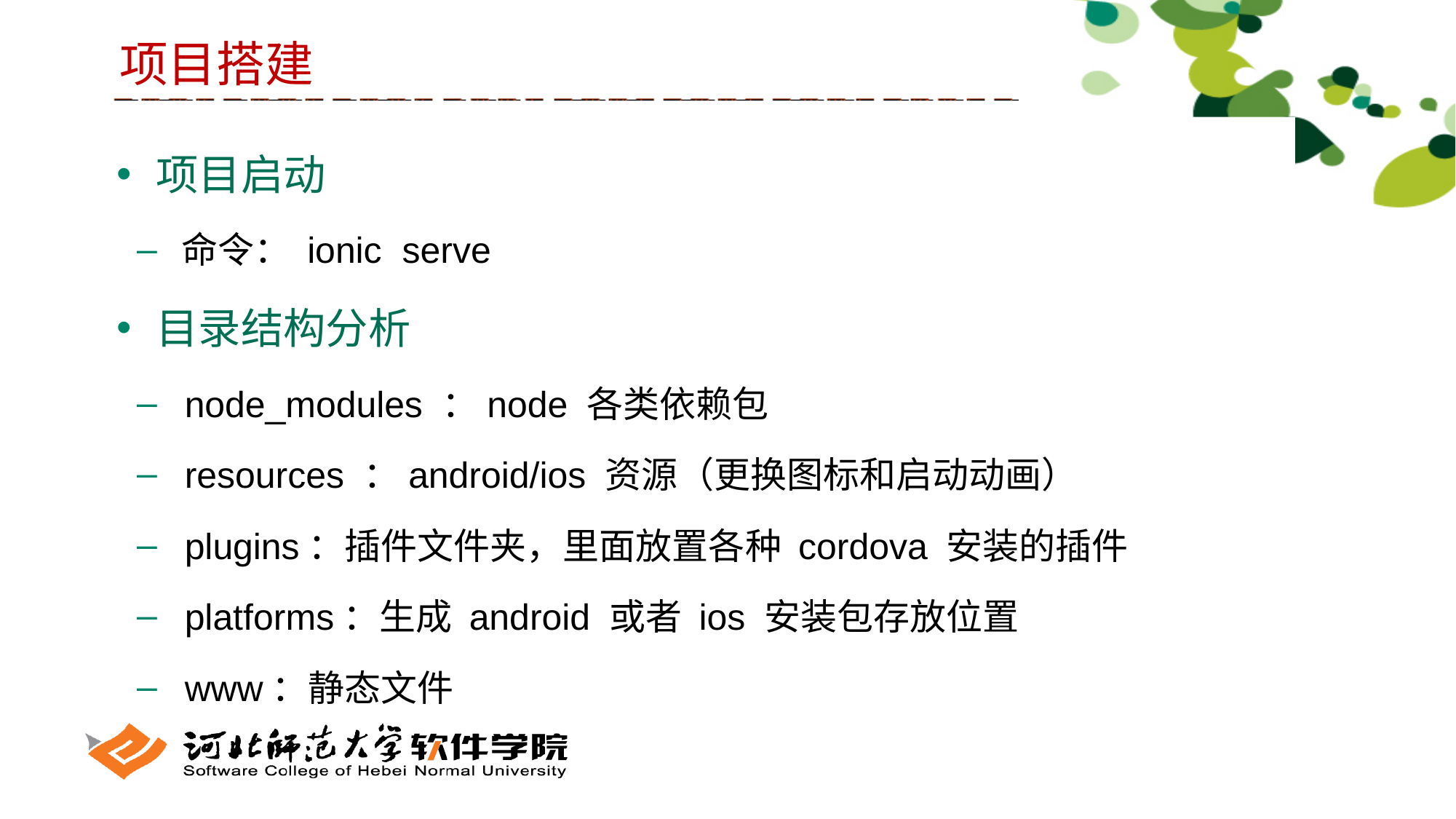

项目搭建
 项目启动
 命令： ionic  serve
 目录结构分析
  node_modules ：node 各类依赖包
  resources ：android/ios 资源（更换图标和启动动画）
  plugins：插件文件夹，里面放置各种 cordova 安装的插件
  platforms：生成 android 或者 ios 安装包存放位置
  www：静态文件